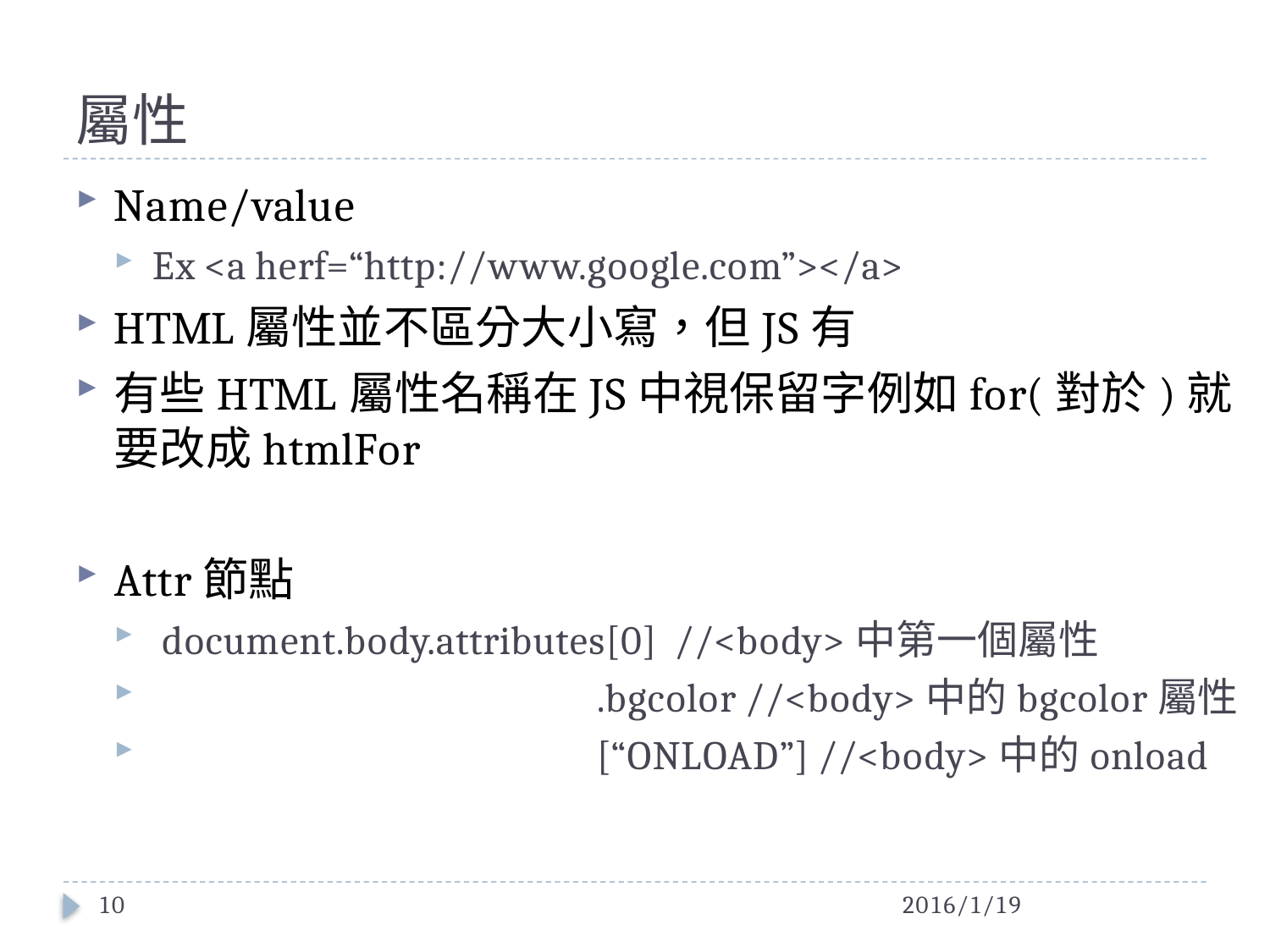

# 屬性
Name/value
Ex <a herf=“http://www.google.com”></a>
HTML屬性並不區分大小寫，但JS有
有些HTML屬性名稱在JS中視保留字例如for(對於)就要改成htmlFor

Attr節點
 document.body.attributes[0]  //<body>中第一個屬性
                                                  .bgcolor //<body>中的bgcolor屬性
                                                  [“ONLOAD”] //<body>中的onload
10
2016/1/19